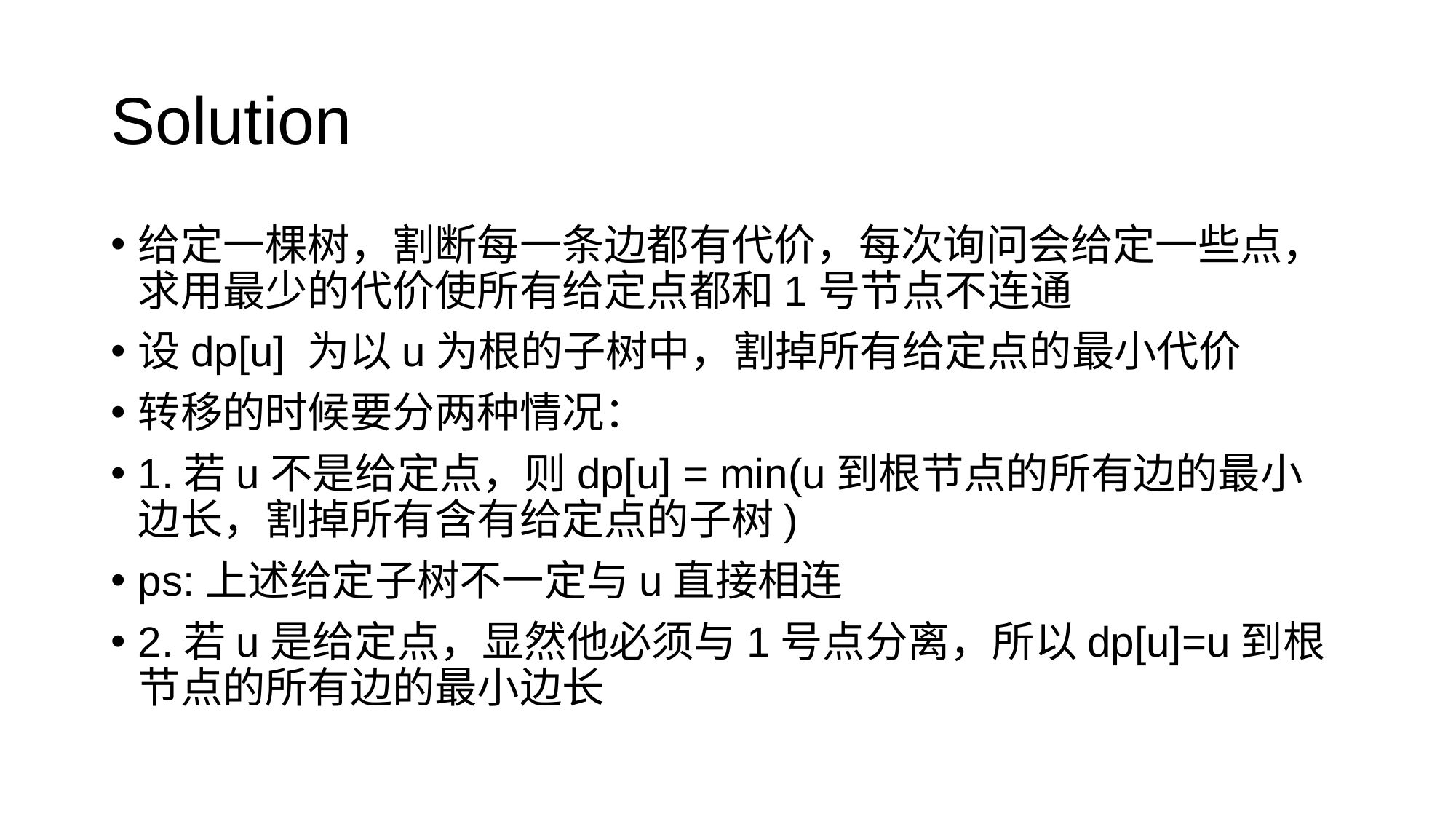

# Solution
给定一棵树，割断每一条边都有代价，每次询问会给定一些点，求用最少的代价使所有给定点都和1号节点不连通
设dp[u] 为以u为根的子树中，割掉所有给定点的最小代价
转移的时候要分两种情况：
1.若u不是给定点，则dp[u] = min(u到根节点的所有边的最小边长，割掉所有含有给定点的子树)
ps:上述给定子树不一定与u直接相连
2.若u是给定点，显然他必须与1号点分离，所以dp[u]=u到根节点的所有边的最小边长